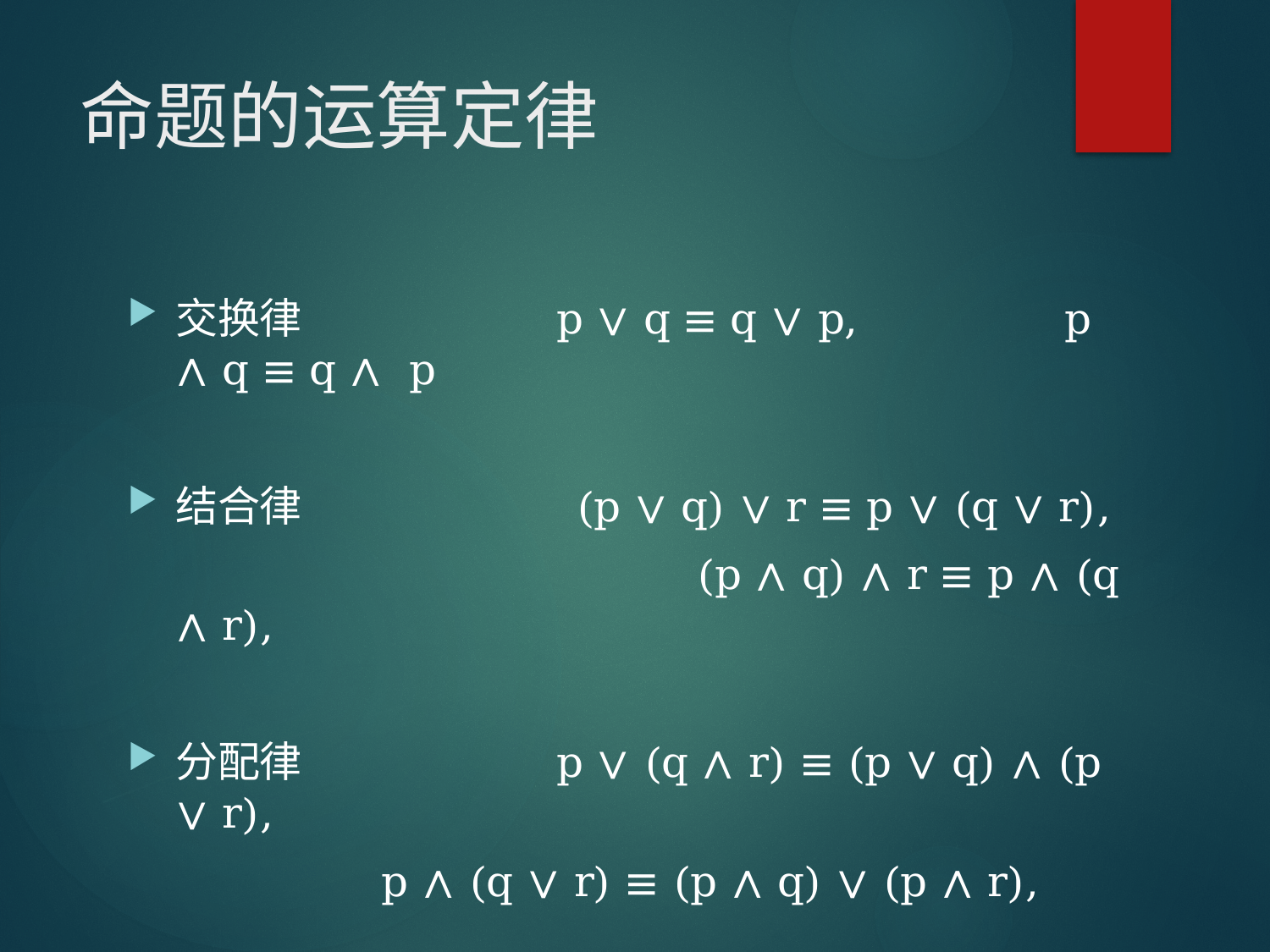

# 命题的运算定律
交换律		p ∨ q ≡ q ∨ p, 		p ∧ q ≡ q ∧  p

结合律		 (p ∨ q) ∨ r ≡ p ∨ (q ∨ r),
					 (p ∧ q) ∧ r ≡ p ∧ (q ∧ r),

分配律		p ∨ (q ∧ r) ≡ (p ∨ q) ∧ (p ∨ r),
p ∧ (q ∨ r) ≡ (p ∧ q) ∨ (p ∧ r),